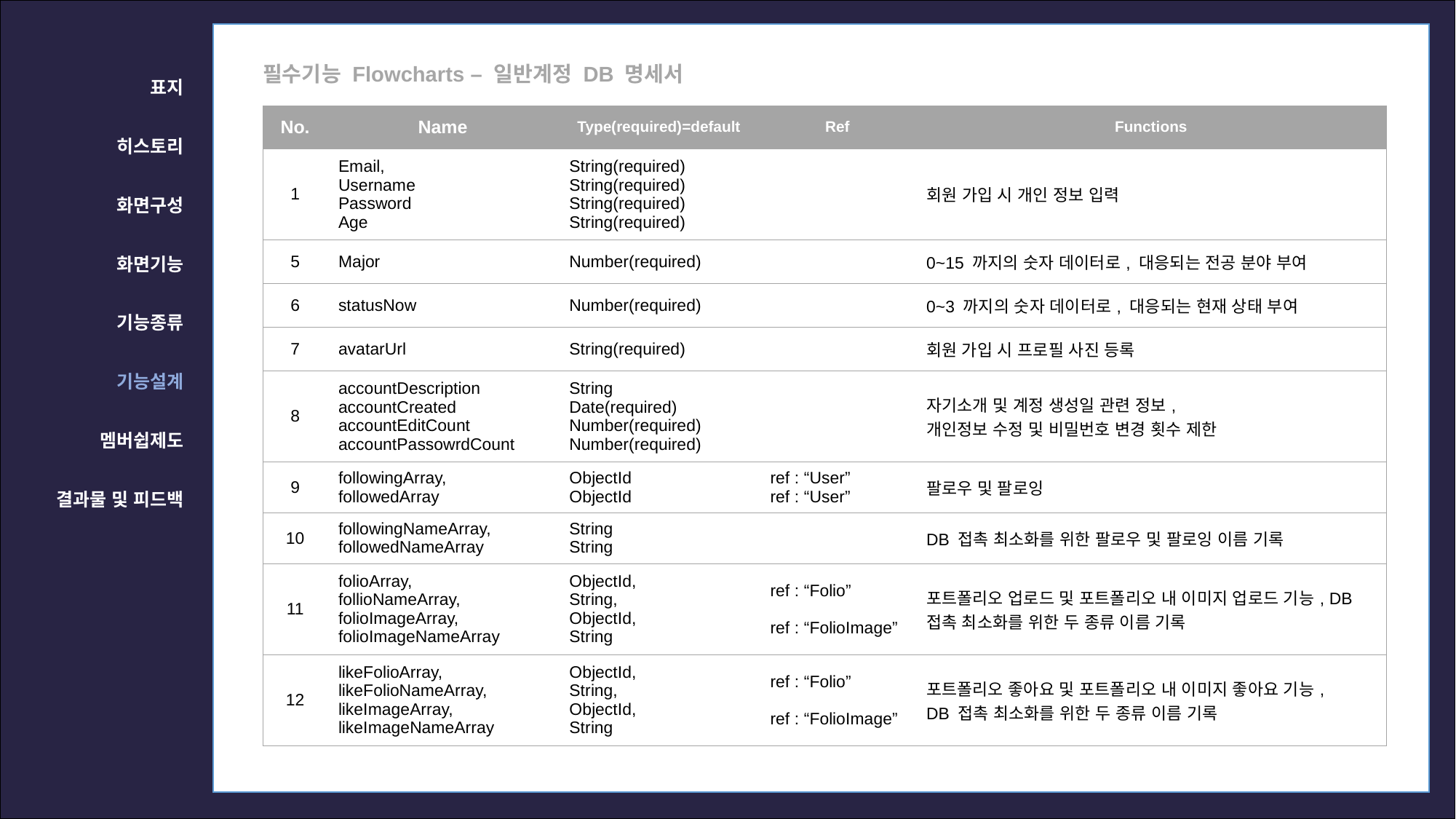

표지
히스토리
화면구성
화면기능
기능종류
기능설계
멤버쉽제도
결과물 및 피드백
필수기능 Flowcharts – 일반계정 DB 명세서
| No. | Name | Type(required)=default | Ref | Functions |
| --- | --- | --- | --- | --- |
| 1 | Email, Username Password Age | String(required) String(required) String(required) String(required) |  | 회원 가입 시 개인 정보 입력 |
| 5 | Major | Number(required) |  | 0~15 까지의 숫자 데이터로, 대응되는 전공 분야 부여 |
| 6 | statusNow | Number(required) |  | 0~3 까지의 숫자 데이터로, 대응되는 현재 상태 부여 |
| 7 | avatarUrl | String(required) |  | 회원 가입 시 프로필 사진 등록 |
| 8 | accountDescription accountCreated accountEditCount accountPassowrdCount | String Date(required) Number(required) Number(required) |  | 자기소개 및 계정 생성일 관련 정보, 개인정보 수정 및 비밀번호 변경 횟수 제한 |
| 9 | followingArray, followedArray | ObjectId ObjectId | ref : “User” ref : “User” | 팔로우 및 팔로잉 |
| 10 | followingNameArray, followedNameArray | String String |  | DB 접촉 최소화를 위한 팔로우 및 팔로잉 이름 기록 |
| 11 | folioArray, follioNameArray, folioImageArray, folioImageNameArray | ObjectId, String, ObjectId, String | ref : “Folio” ref : “FolioImage” | 포트폴리오 업로드 및 포트폴리오 내 이미지 업로드 기능, DB 접촉 최소화를 위한 두 종류 이름 기록 |
| 12 | likeFolioArray, likeFolioNameArray, likeImageArray, likeImageNameArray | ObjectId, String, ObjectId, String | ref : “Folio” ref : “FolioImage” | 포트폴리오 좋아요 및 포트폴리오 내 이미지 좋아요 기능, DB 접촉 최소화를 위한 두 종류 이름 기록 |